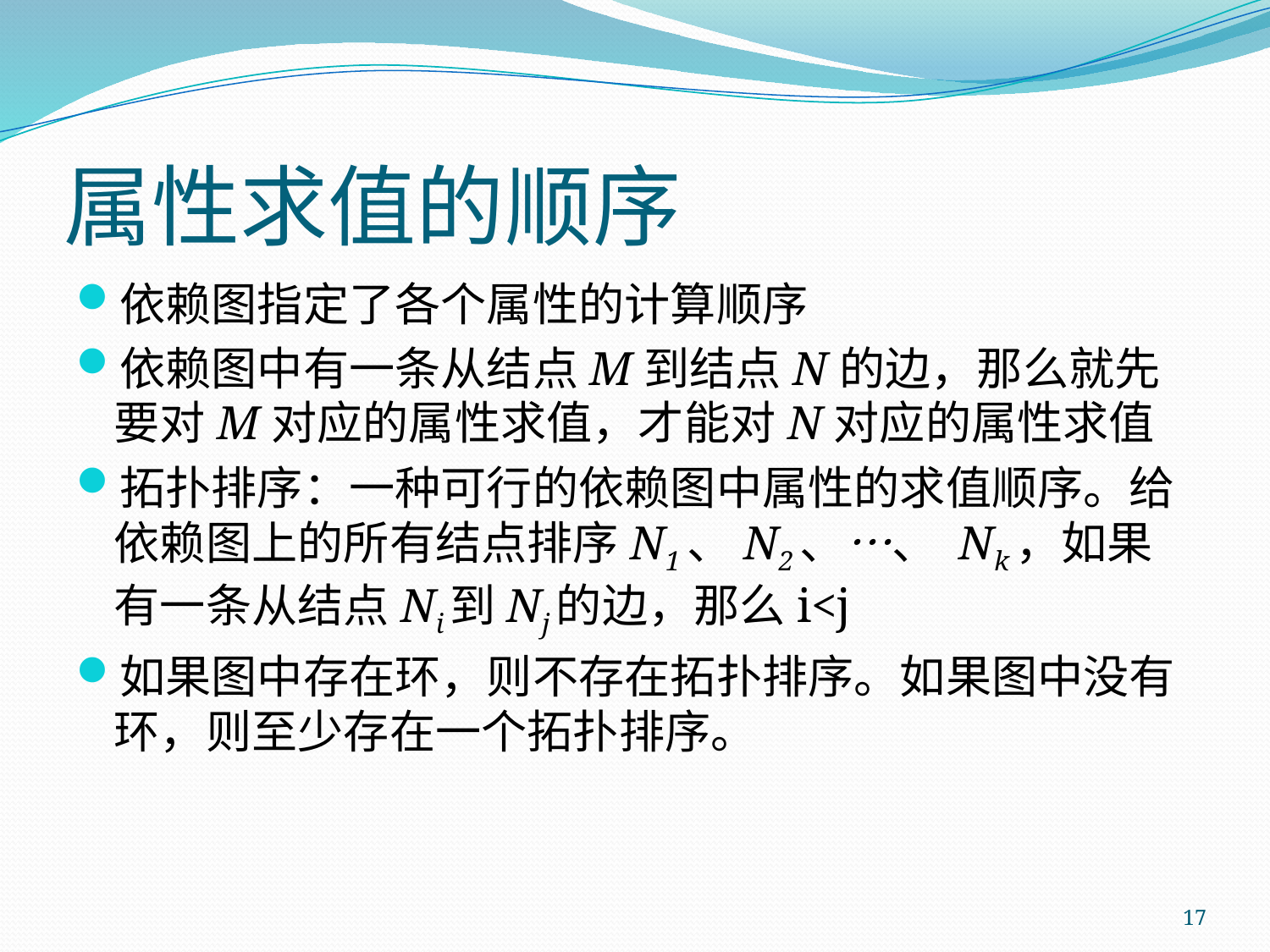

# 属性求值的顺序
依赖图指定了各个属性的计算顺序
依赖图中有一条从结点M到结点N的边，那么就先要对M对应的属性求值，才能对N对应的属性求值
拓扑排序：一种可行的依赖图中属性的求值顺序。给依赖图上的所有结点排序N1、N2、…、 Nk，如果有一条从结点Ni到Nj的边，那么i<j
如果图中存在环，则不存在拓扑排序。如果图中没有环，则至少存在一个拓扑排序。

17